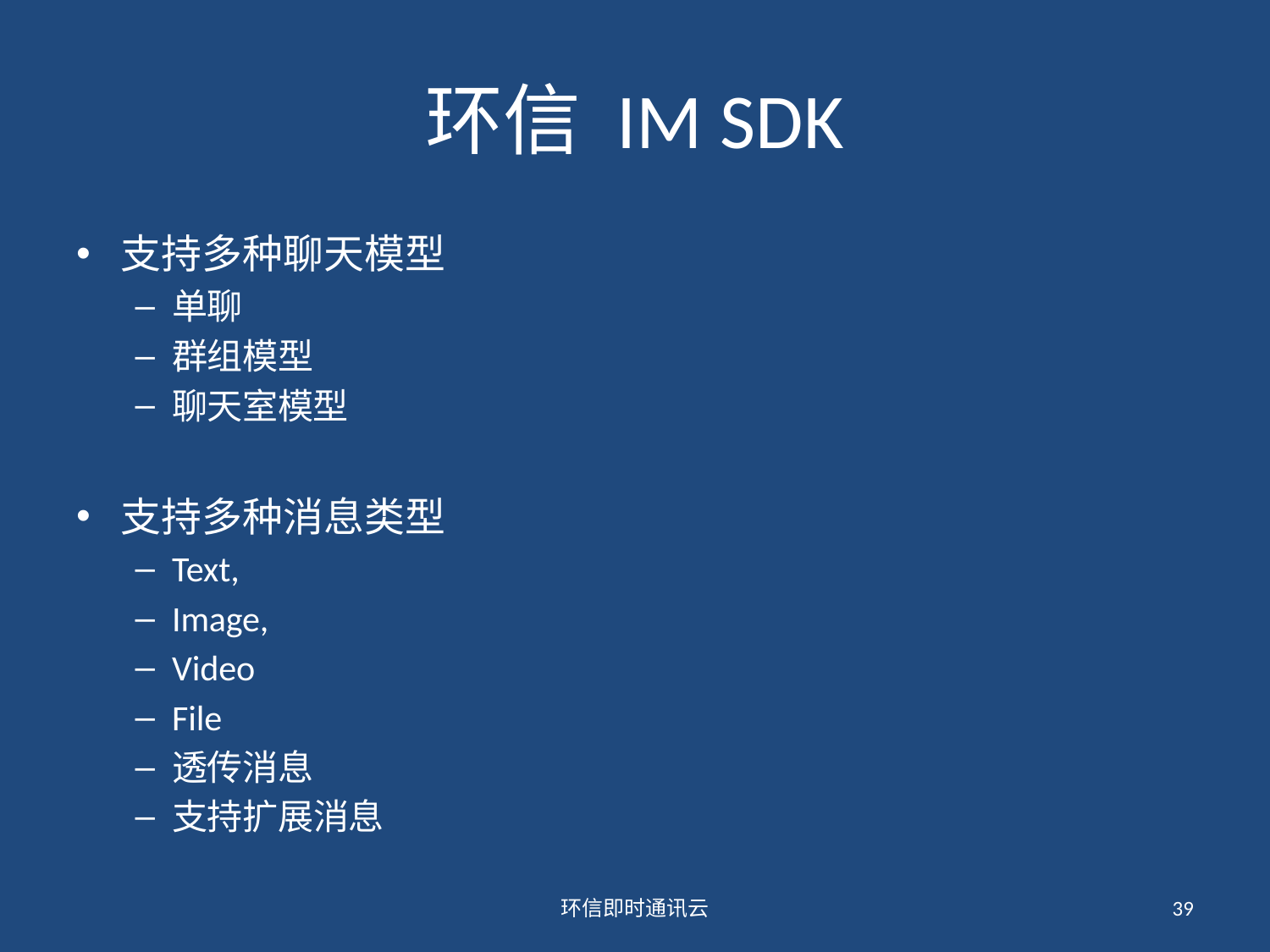

# 环信 IM SDK
支持多种聊天模型
单聊
群组模型
聊天室模型

支持多种消息类型
Text,
Image,
Video
File
透传消息
支持扩展消息

环信即时通讯云
39